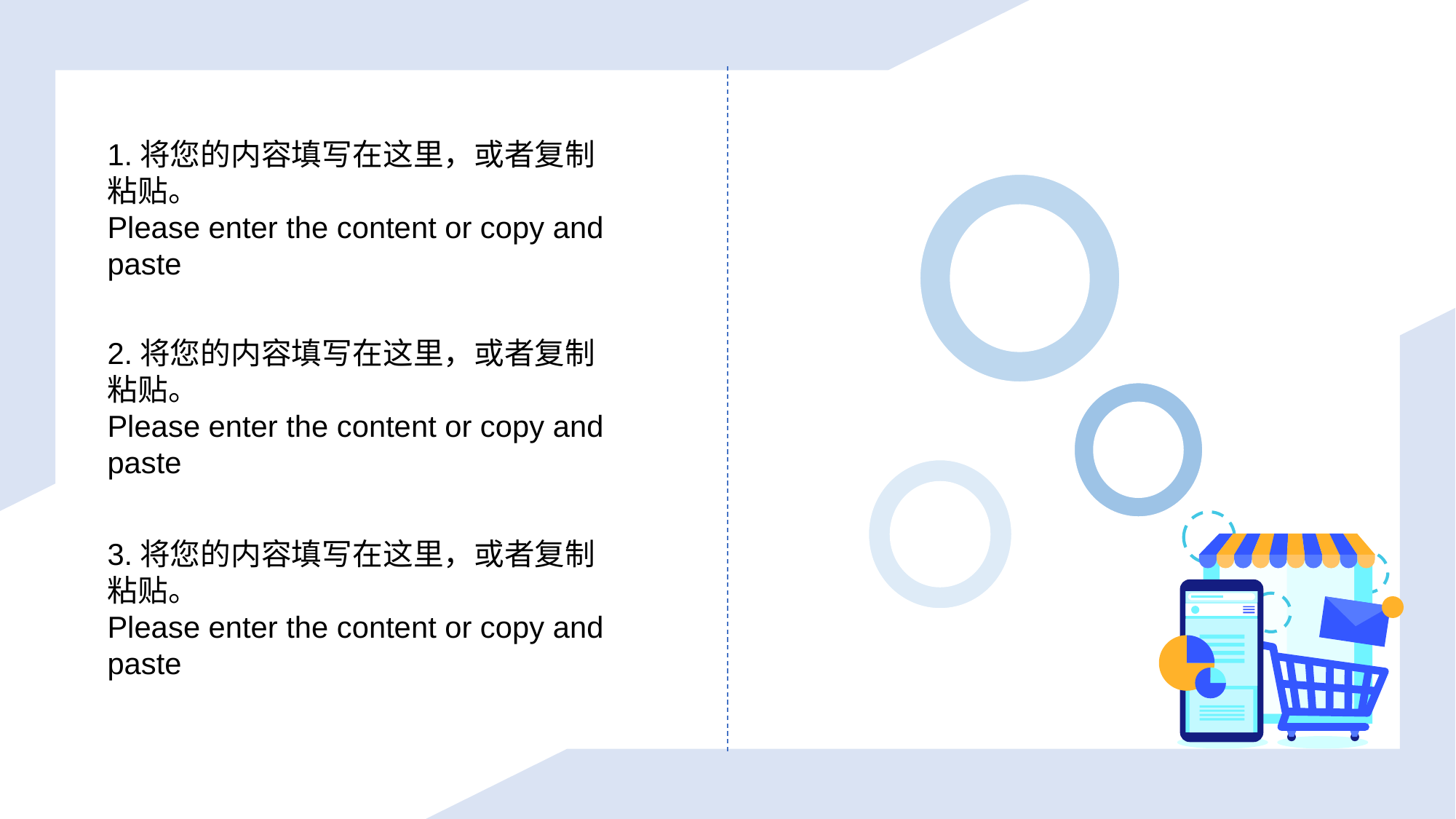

1.将您的内容填写在这里，或者复制粘贴。
Please enter the content or copy and paste

2.将您的内容填写在这里，或者复制粘贴。
Please enter the content or copy and paste

3.将您的内容填写在这里，或者复制粘贴。
Please enter the content or copy and paste